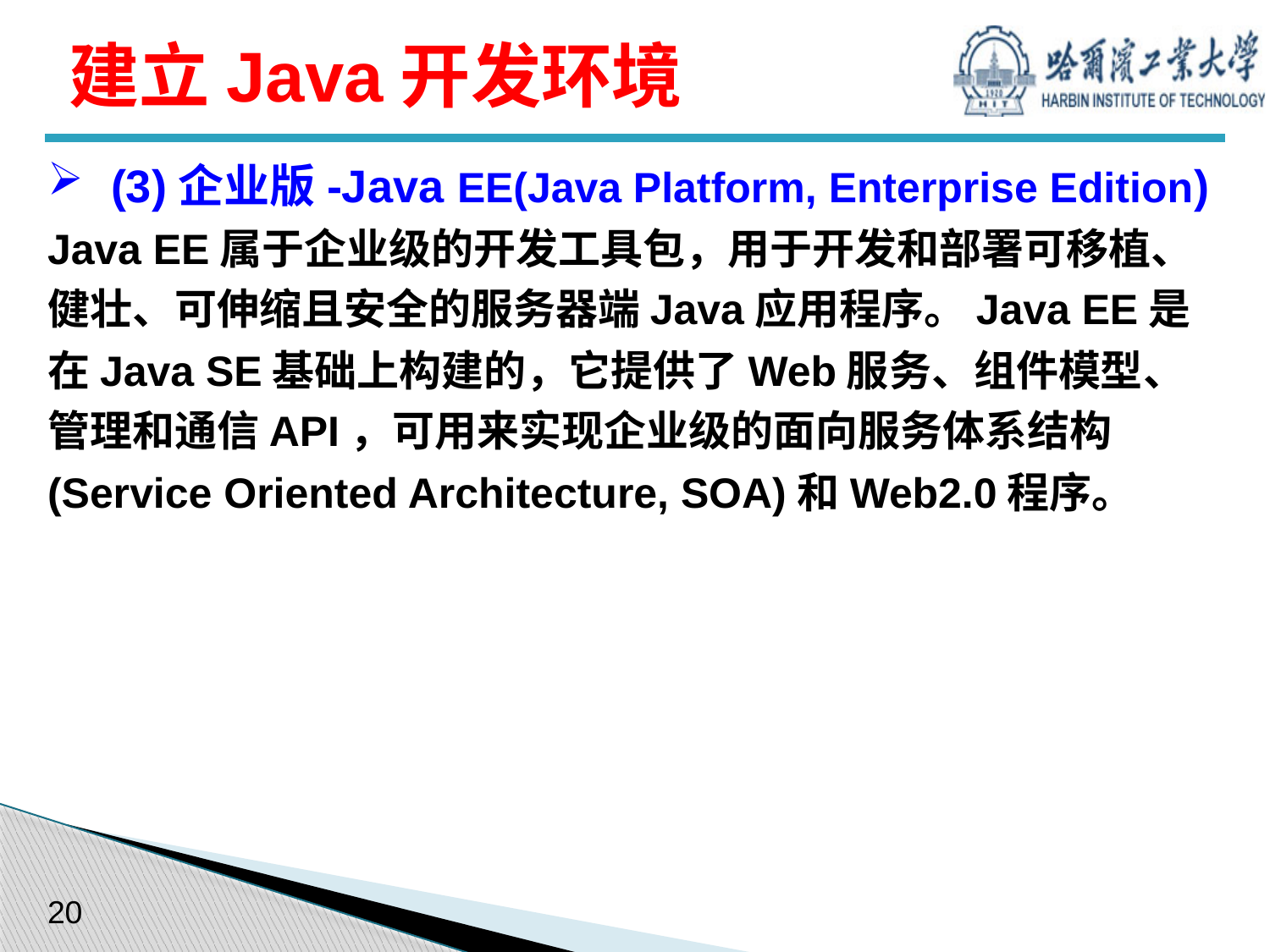

# 建立Java开发环境
(3)企业版-Java EE(Java Platform, Enterprise Edition)
Java EE属于企业级的开发工具包，用于开发和部署可移植、健壮、可伸缩且安全的服务器端Java应用程序。Java EE是在Java SE基础上构建的，它提供了Web服务、组件模型、管理和通信API，可用来实现企业级的面向服务体系结构(Service Oriented Architecture, SOA)和Web2.0程序。